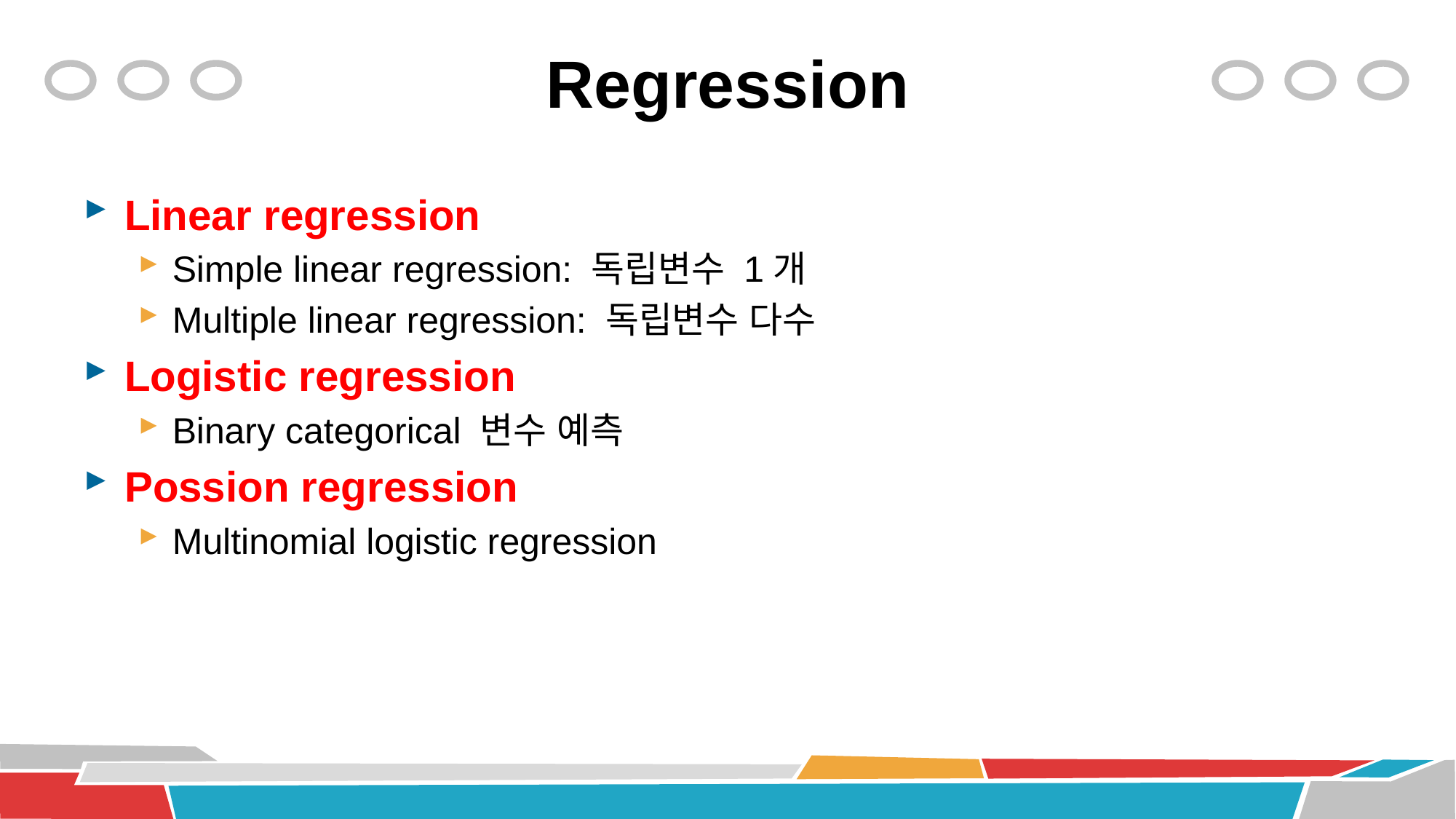

# Regression
Linear regression
Simple linear regression: 독립변수 1개
Multiple linear regression: 독립변수 다수
Logistic regression
Binary categorical 변수 예측
Possion regression
Multinomial logistic regression